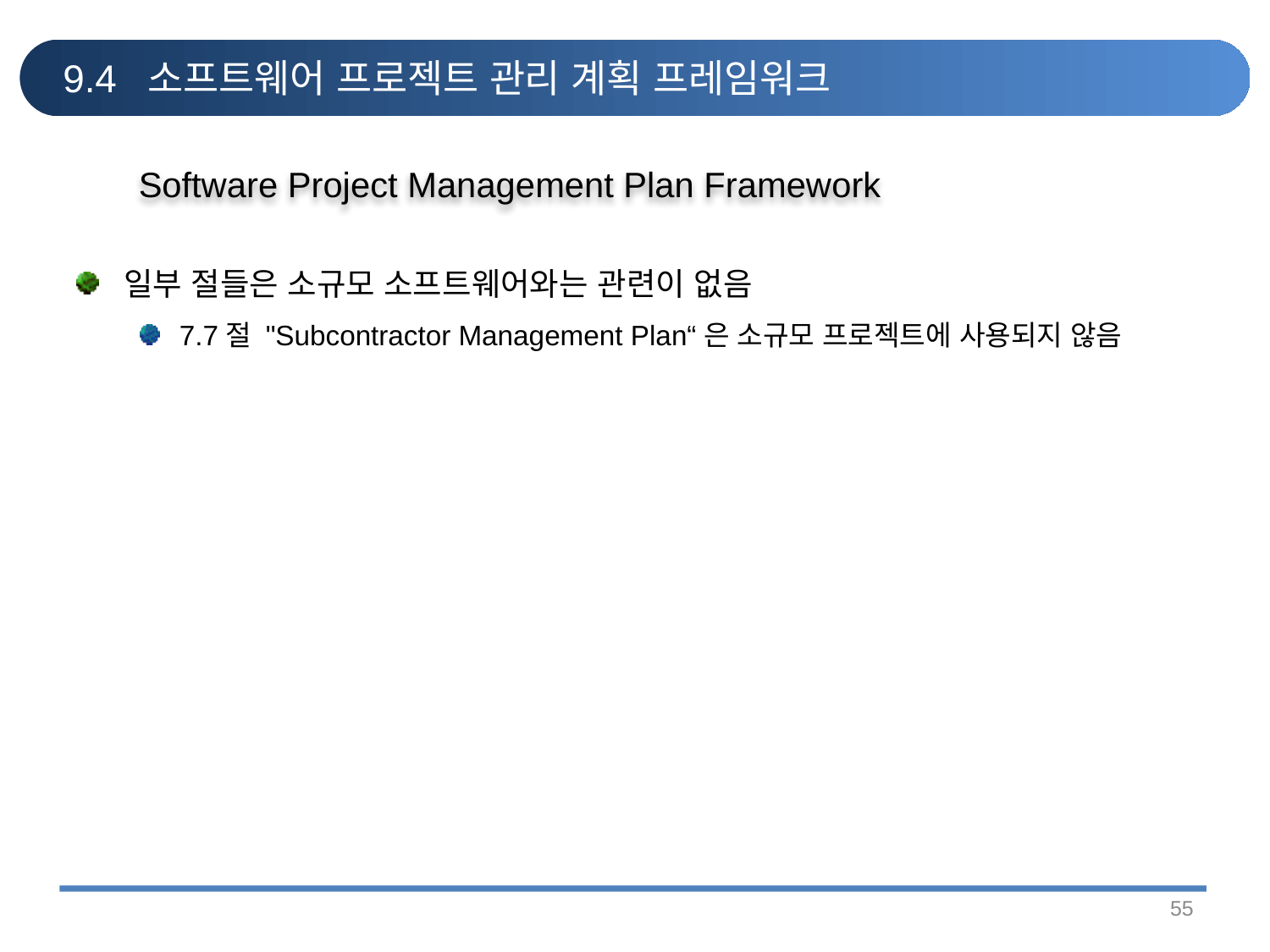

# 9.4  소프트웨어 프로젝트 관리 계획 프레임워크
Software Project Management Plan Framework
일부 절들은 소규모 소프트웨어와는 관련이 없음
7.7절 "Subcontractor Management Plan“은 소규모 프로젝트에 사용되지 않음
55